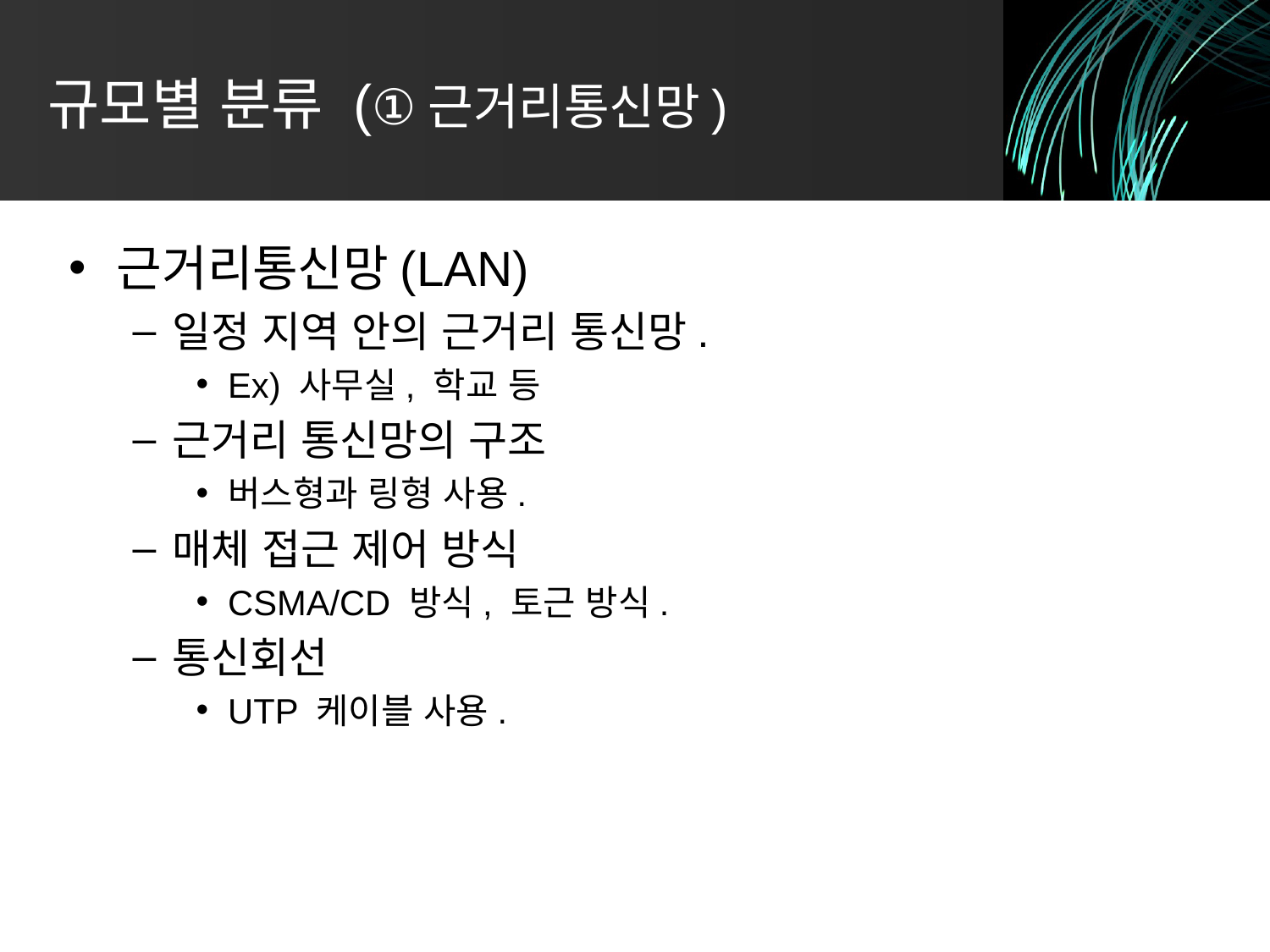

# 규모별 분류 (①근거리통신망)
근거리통신망(LAN)
일정 지역 안의 근거리 통신망.
Ex) 사무실, 학교 등
근거리 통신망의 구조
버스형과 링형 사용.
매체 접근 제어 방식
CSMA/CD 방식, 토근 방식.
통신회선
UTP 케이블 사용.